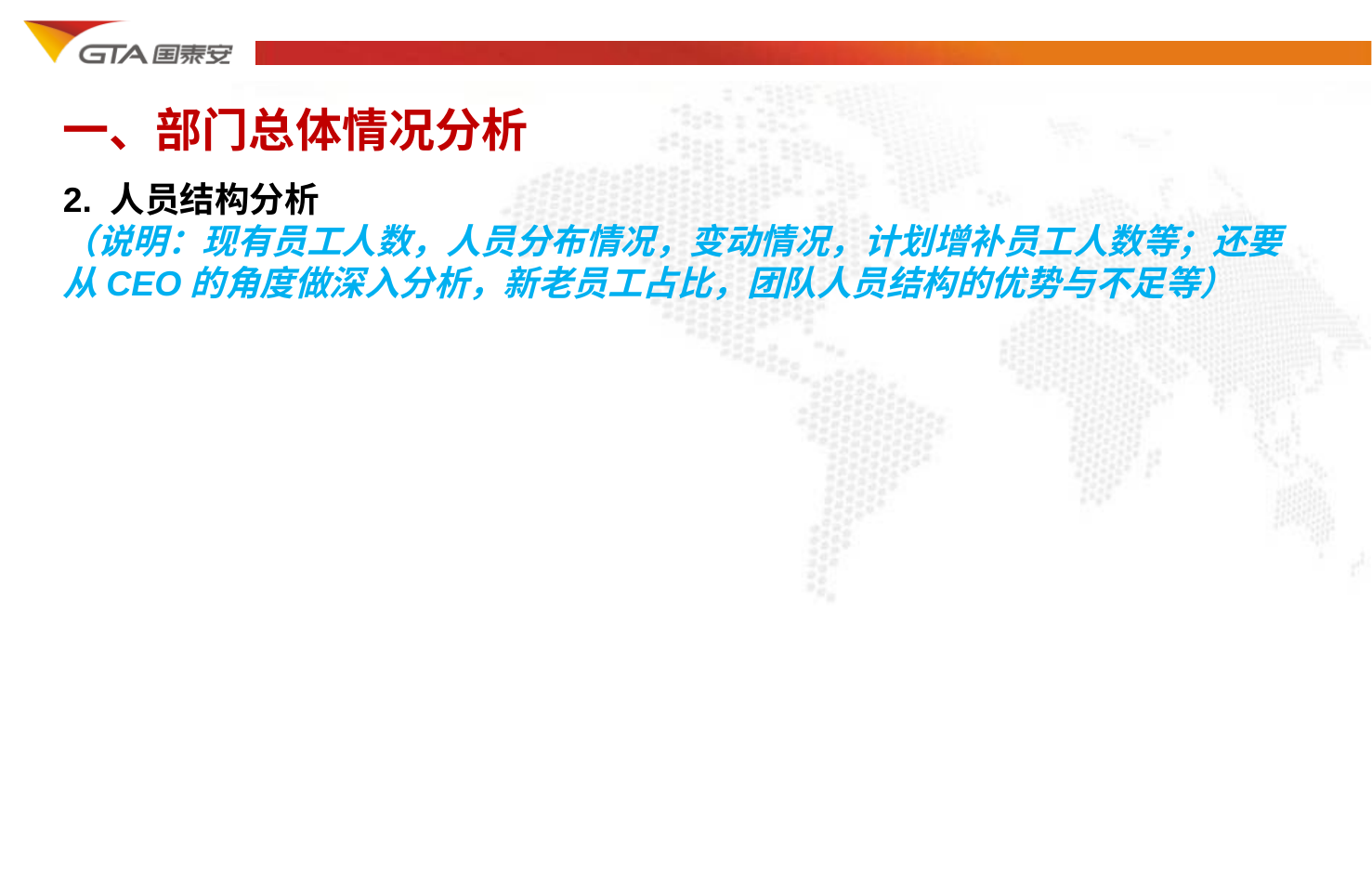

一、部门总体情况分析
2. 人员结构分析
（说明：现有员工人数，人员分布情况，变动情况，计划增补员工人数等；还要从CEO的角度做深入分析，新老员工占比，团队人员结构的优势与不足等）